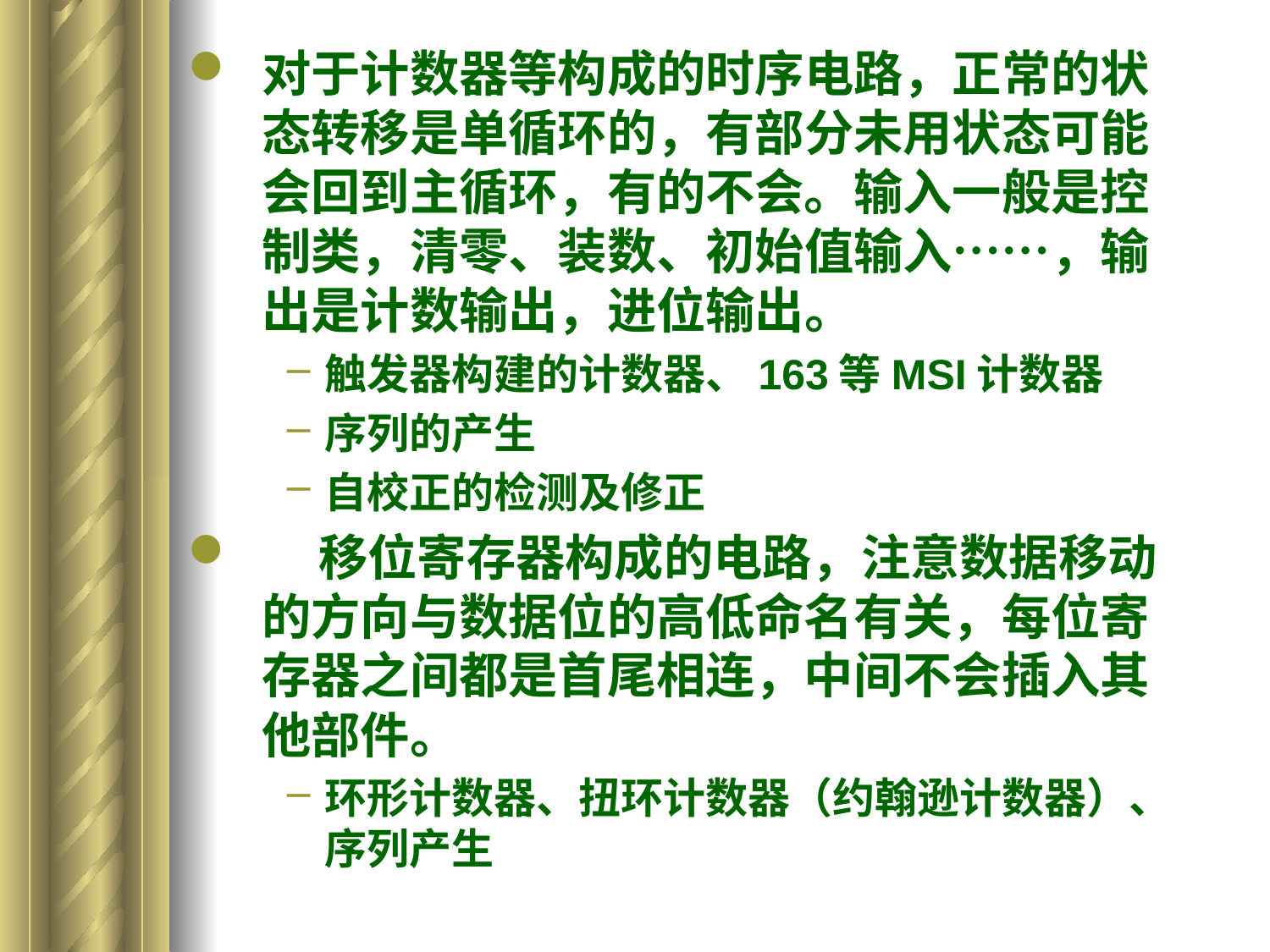

#
对于计数器等构成的时序电路，正常的状态转移是单循环的，有部分未用状态可能会回到主循环，有的不会。输入一般是控制类，清零、装数、初始值输入……，输出是计数输出，进位输出。
触发器构建的计数器、163等MSI计数器
序列的产生
自校正的检测及修正
    移位寄存器构成的电路，注意数据移动的方向与数据位的高低命名有关，每位寄存器之间都是首尾相连，中间不会插入其他部件。
环形计数器、扭环计数器（约翰逊计数器）、序列产生